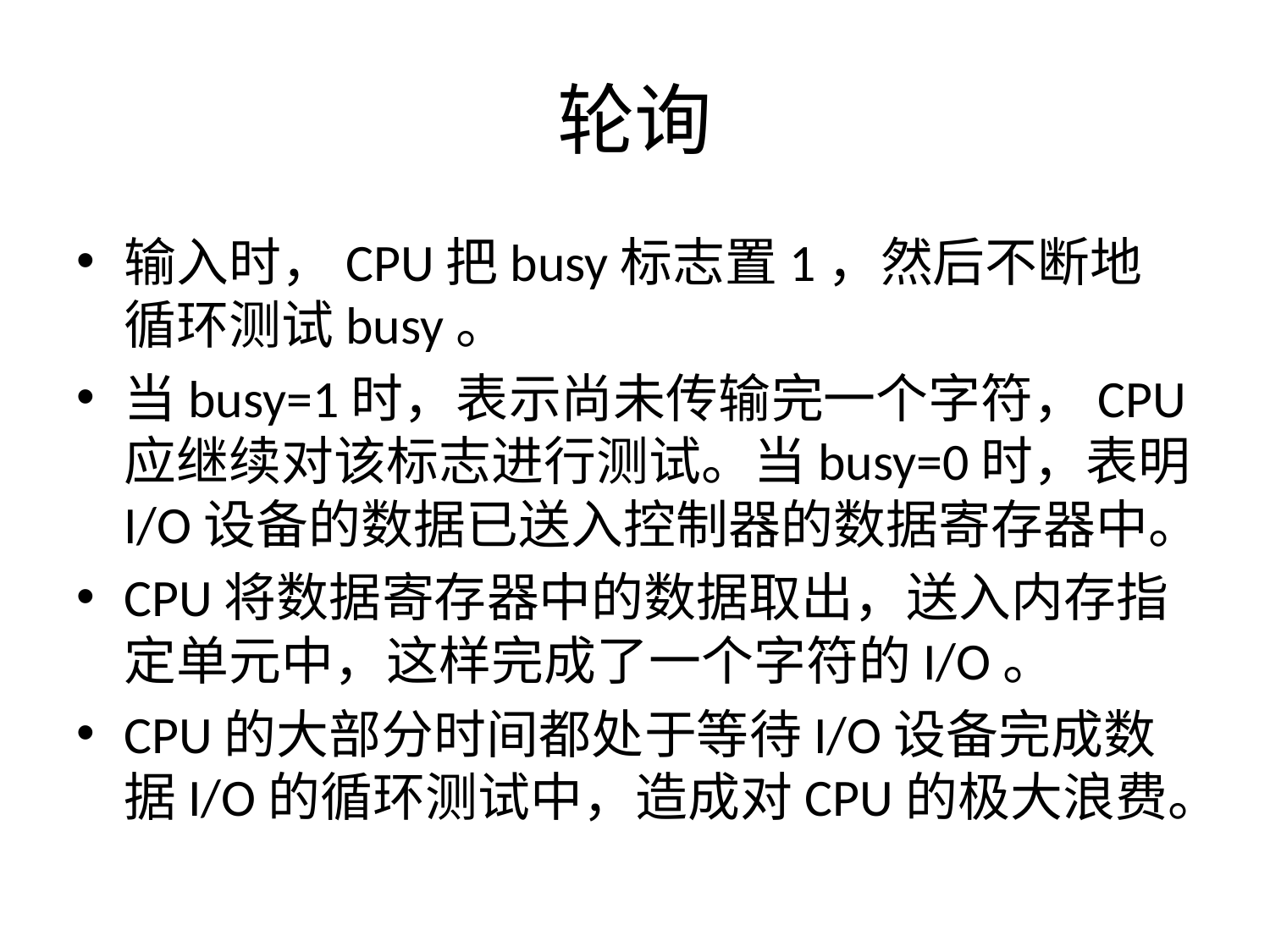

# 轮询
输入时，CPU把busy标志置1，然后不断地循环测试busy。
当busy=1时，表示尚未传输完一个字符，CPU应继续对该标志进行测试。当busy=0时，表明I/O设备的数据已送入控制器的数据寄存器中。
CPU将数据寄存器中的数据取出，送入内存指定单元中，这样完成了一个字符的I/O。
CPU的大部分时间都处于等待I/O设备完成数据I/O的循环测试中，造成对CPU的极大浪费。